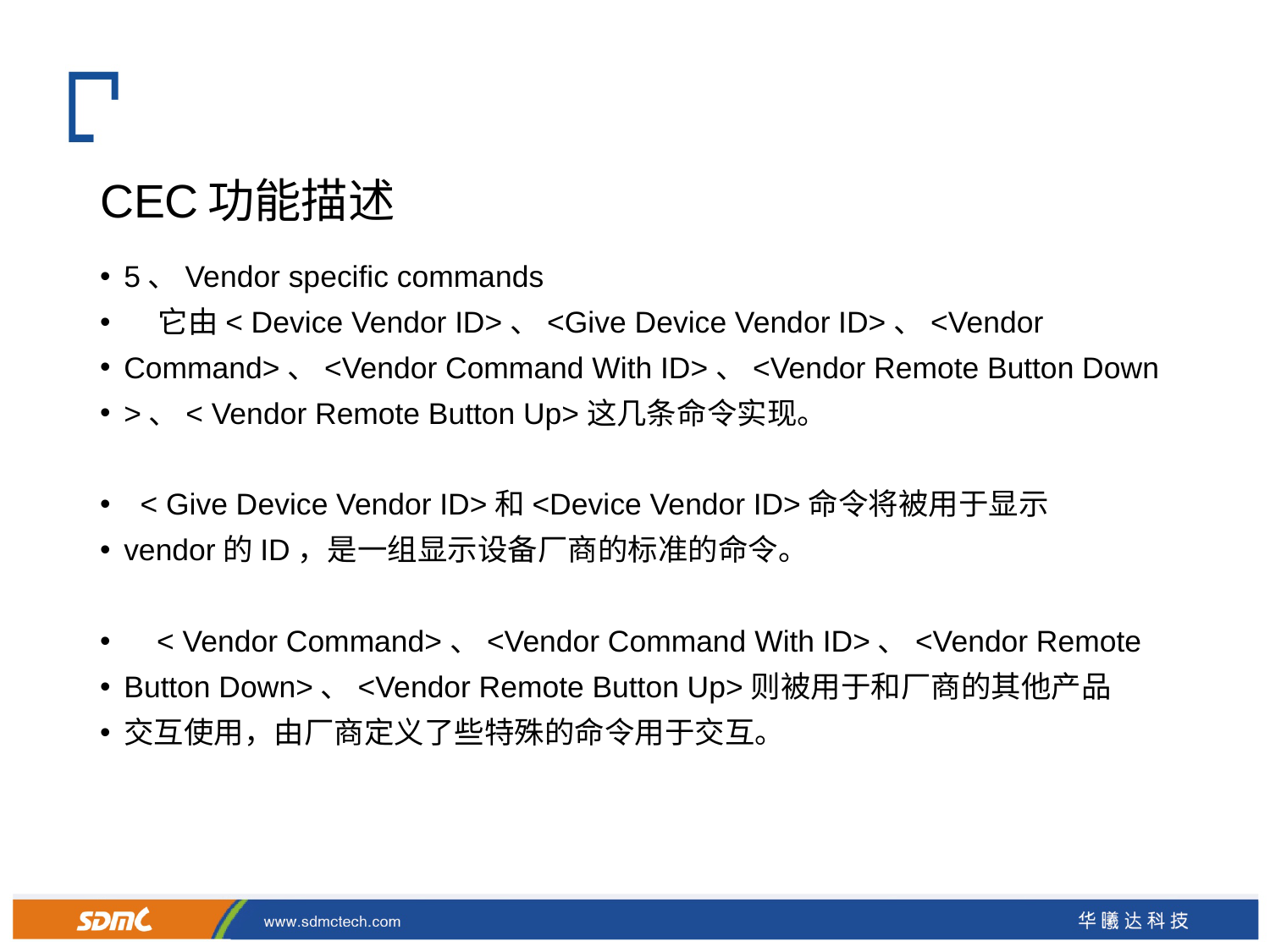

# CEC功能描述
5、Vendor specific commands
    它由< Device Vendor ID>、<Give Device Vendor ID>、<Vendor
Command>、<Vendor Command With ID>、<Vendor Remote Button Down
>、< Vendor Remote Button Up>这几条命令实现。

  < Give Device Vendor ID>和<Device Vendor ID>命令将被用于显示
vendor的ID，是一组显示设备厂商的标准的命令。

    < Vendor Command>、<Vendor Command With ID>、<Vendor Remote
Button Down>、<Vendor Remote Button Up>则被用于和厂商的其他产品
交互使用，由厂商定义了些特殊的命令用于交互。